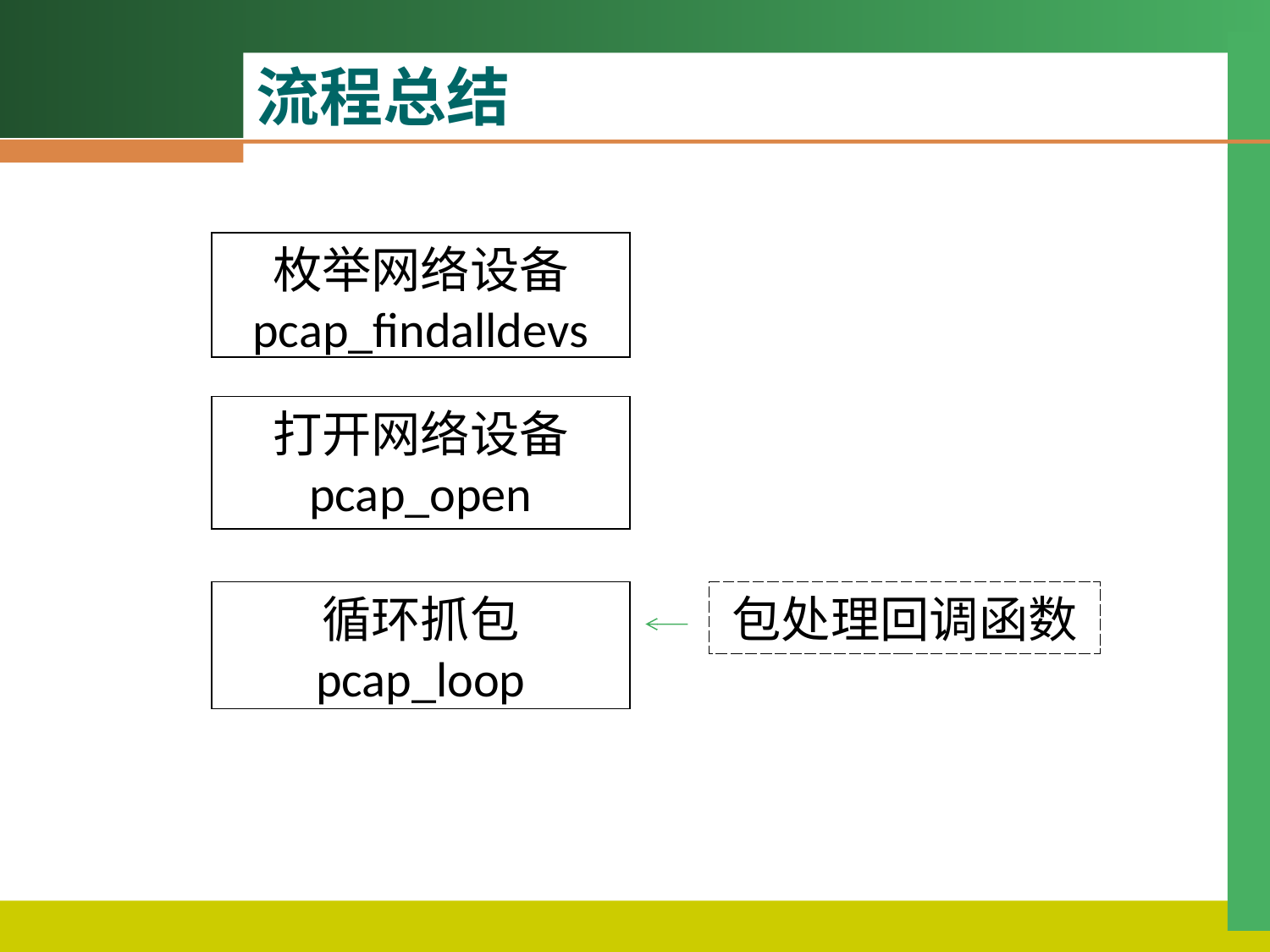

# 流程总结
枚举网络设备
pcap_findalldevs
打开网络设备
pcap_open
循环抓包
pcap_loop
包处理回调函数